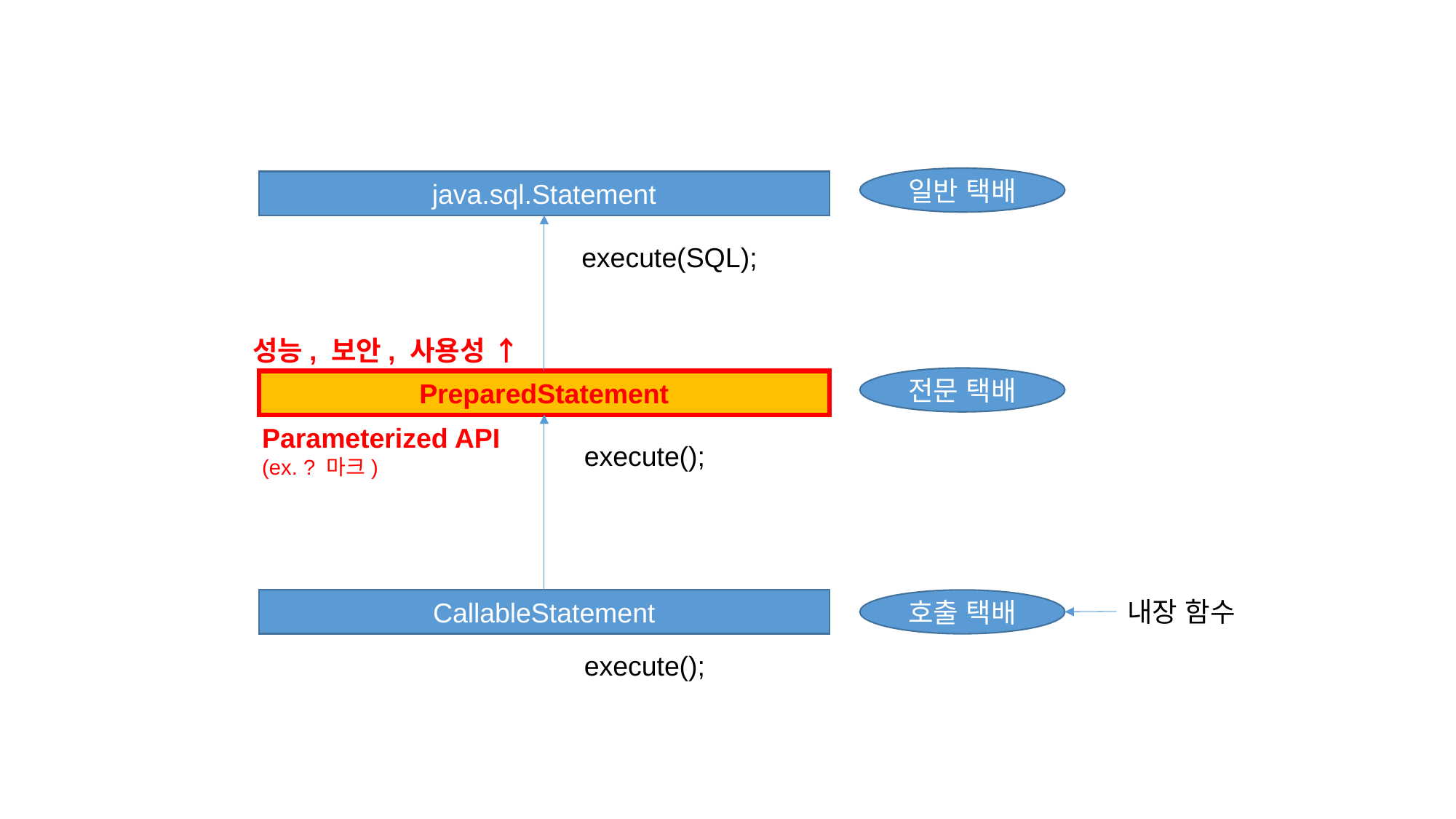

일반 택배
java.sql.Statement
execute(SQL);
성능, 보안, 사용성 ↑
전문 택배
PreparedStatement
Parameterized API
(ex. ? 마크)
execute();
내장 함수
CallableStatement
호출 택배
execute();